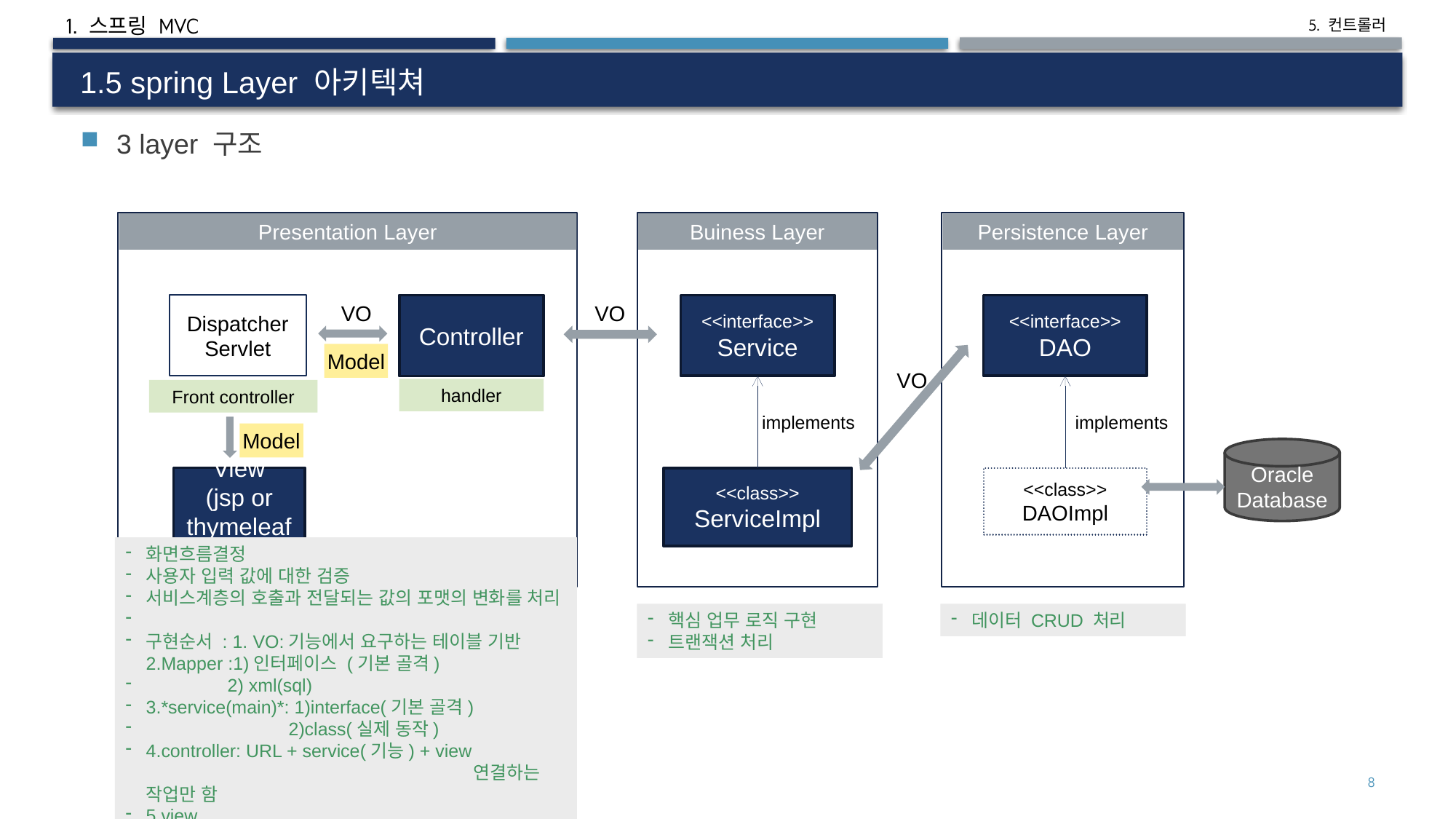

1. 스프링 MVC
# 1.5 spring Layer 아키텍쳐
3 layer 구조

Presentation Layer
Buiness Layer
Persistence Layer
Dispatcher
Servlet
Controller
<<interface>>
Service
<<interface>>
DAO
VO
VO

Model
VO
handler
Front controller

implements
implements
Model

Oracle Database
View
(jsp or thymeleaf)
<<class>>
ServiceImpl
<<class>>
DAOImpl

화면흐름결정
사용자 입력 값에 대한 검증
서비스계층의 호출과 전달되는 값의 포맷의 변화를 처리

구현순서 : 1. VO:기능에서 요구하는 테이블 기반2.Mapper :1)인터페이스 (기본 골격)
                2) xml(sql)
3.*service(main)*: 1)interface(기본 골격)
                            2)class(실제 동작)
4.controller: URL + service(기능) + view 			연결하는 작업만 함
5.view
핵심 업무 로직 구현
트랜잭션 처리
데이터 CRUD 처리
8